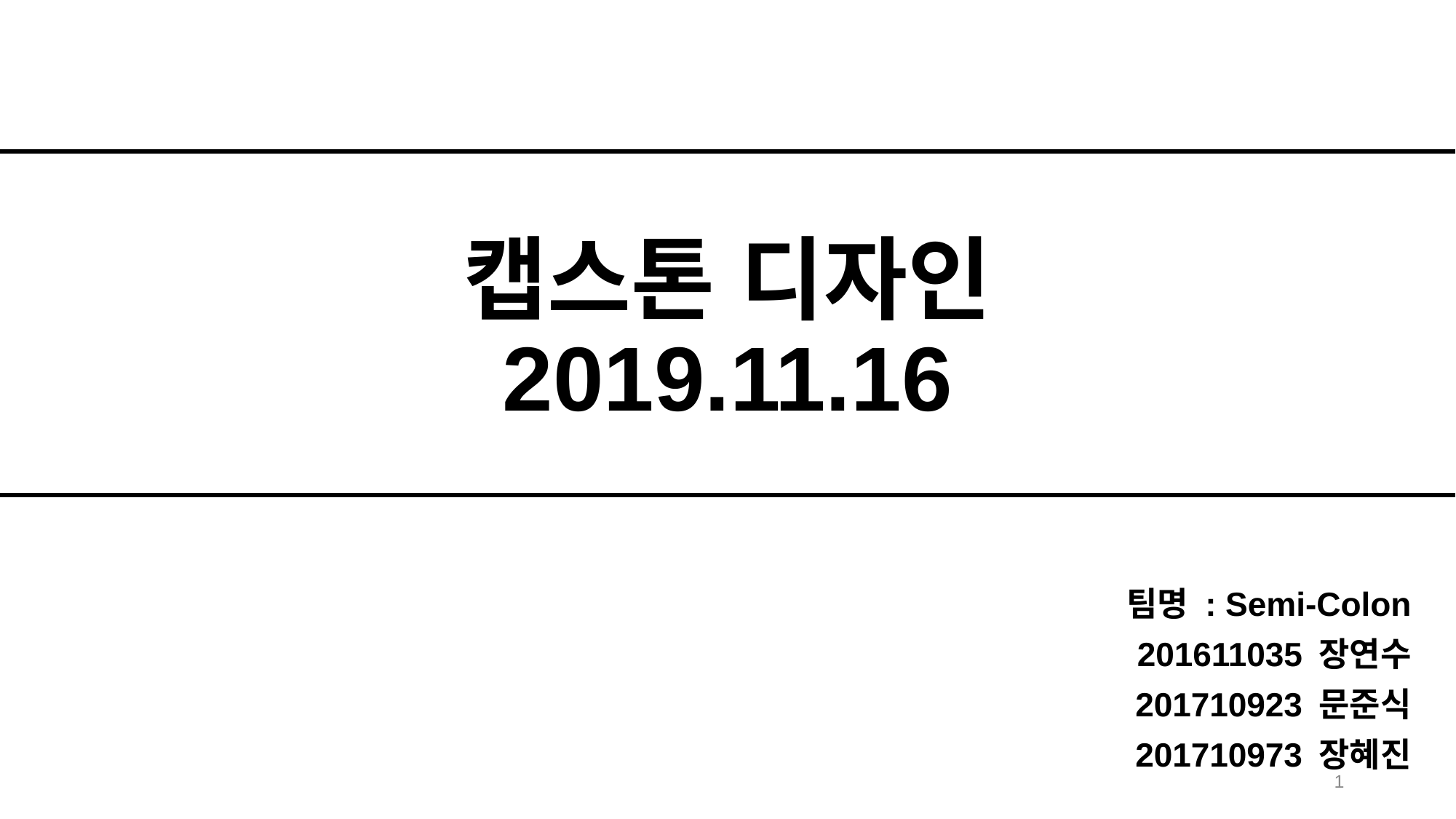

# 캡스톤 디자인 2019.11.16
팀명 : Semi-Colon
201611035 장연수
201710923 문준식
201710973 장혜진
1